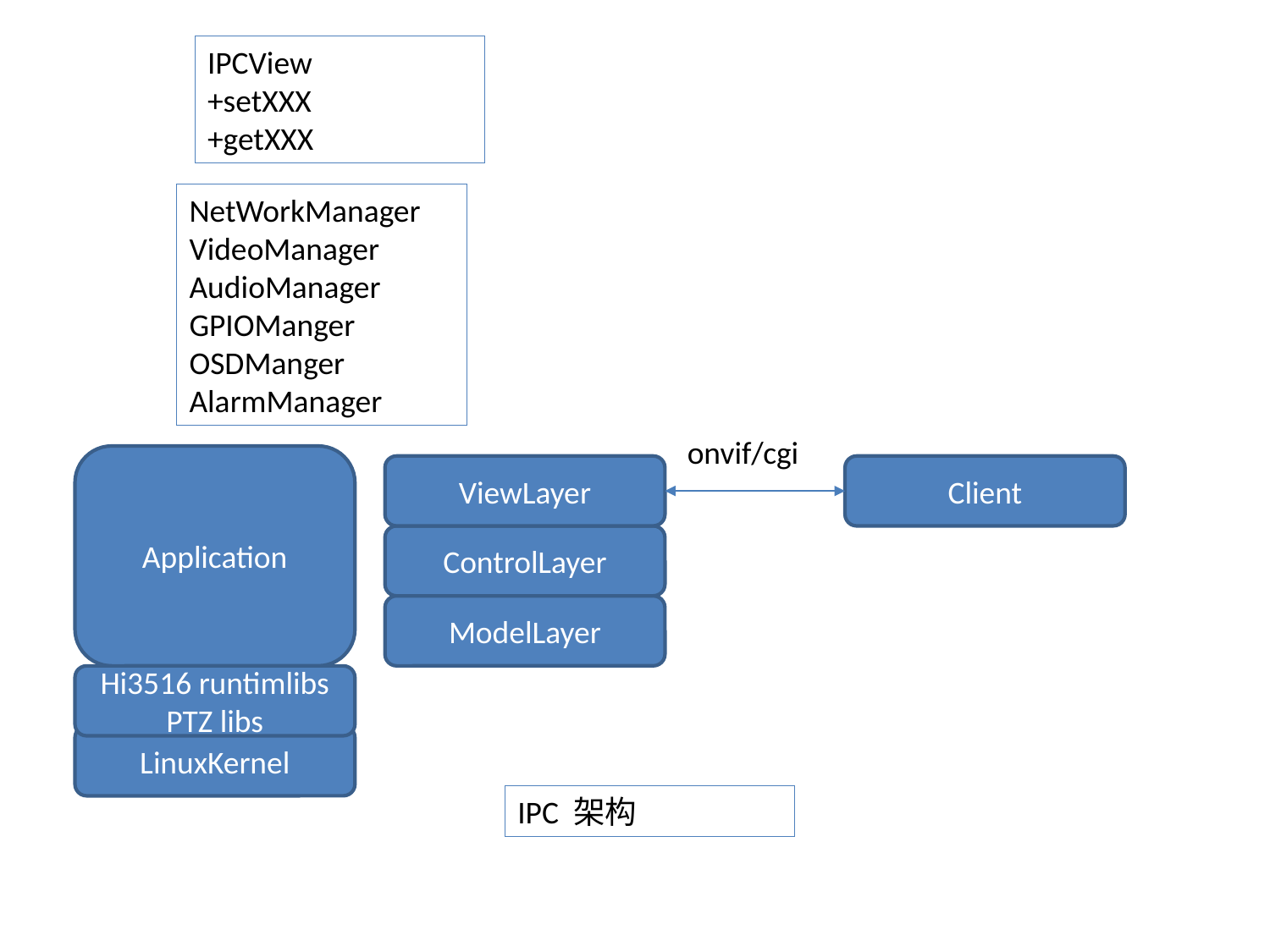

IPCView
+setXXX
+getXXX
NetWorkManager
VideoManager
AudioManager
GPIOManger
OSDManger
AlarmManager
onvif/cgi
Application
ViewLayer
Client
ControlLayer
ModelLayer
Hi3516 runtimlibs
PTZ libs
LinuxKernel
IPC 架构